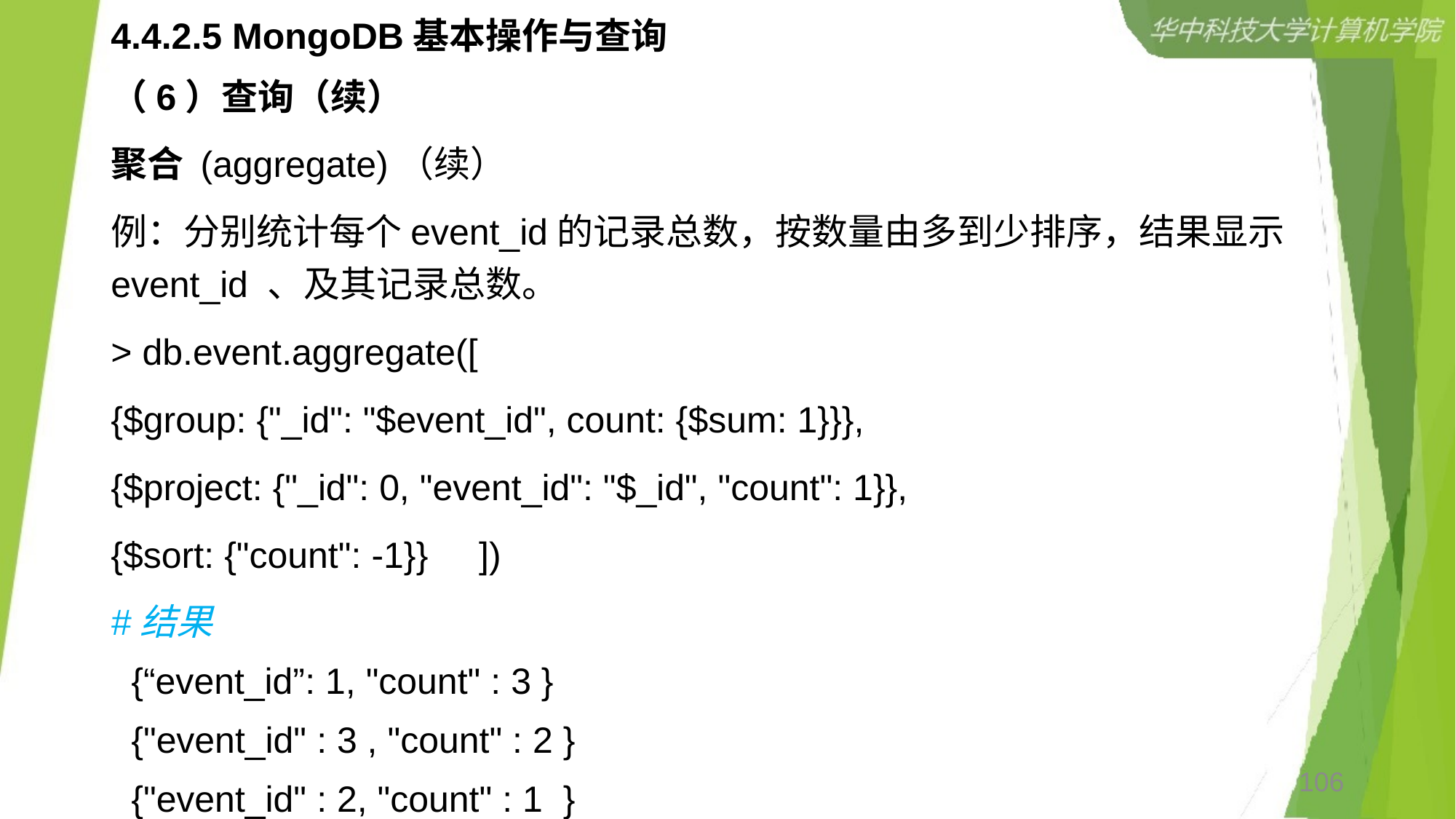

# 4.4.2.5 MongoDB基本操作与查询
（6）查询（续）
聚合 (aggregate)（续）
例：分别统计每个event_id的记录总数，按数量由多到少排序，结果显示event_id 、及其记录总数。
> db.event.aggregate([
{$group: {"_id": "$event_id", count: {$sum: 1}}},
{$project: {"_id": 0, "event_id": "$_id", "count": 1}},
{$sort: {"count": -1}}     ])
#结果
  {“event_id”: 1, "count" : 3 }
  {"event_id" : 3 , "count" : 2 }
  {"event_id" : 2, "count" : 1  }
106